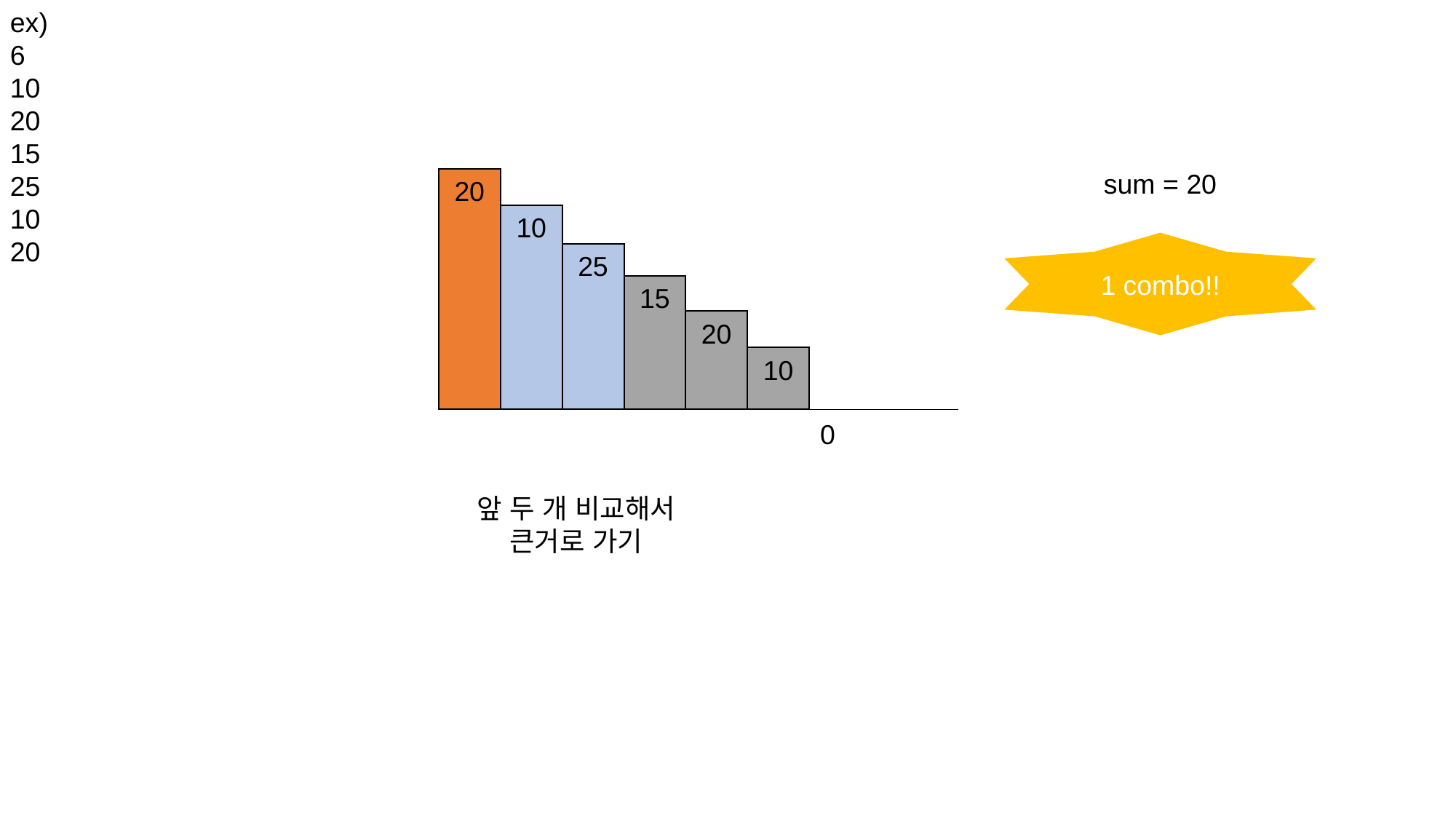

ex)
6
10
20
15
25
10
20
sum = 20
20
10
1 combo!!
25
15
20
10
0
앞 두 개 비교해서
큰거로 가기